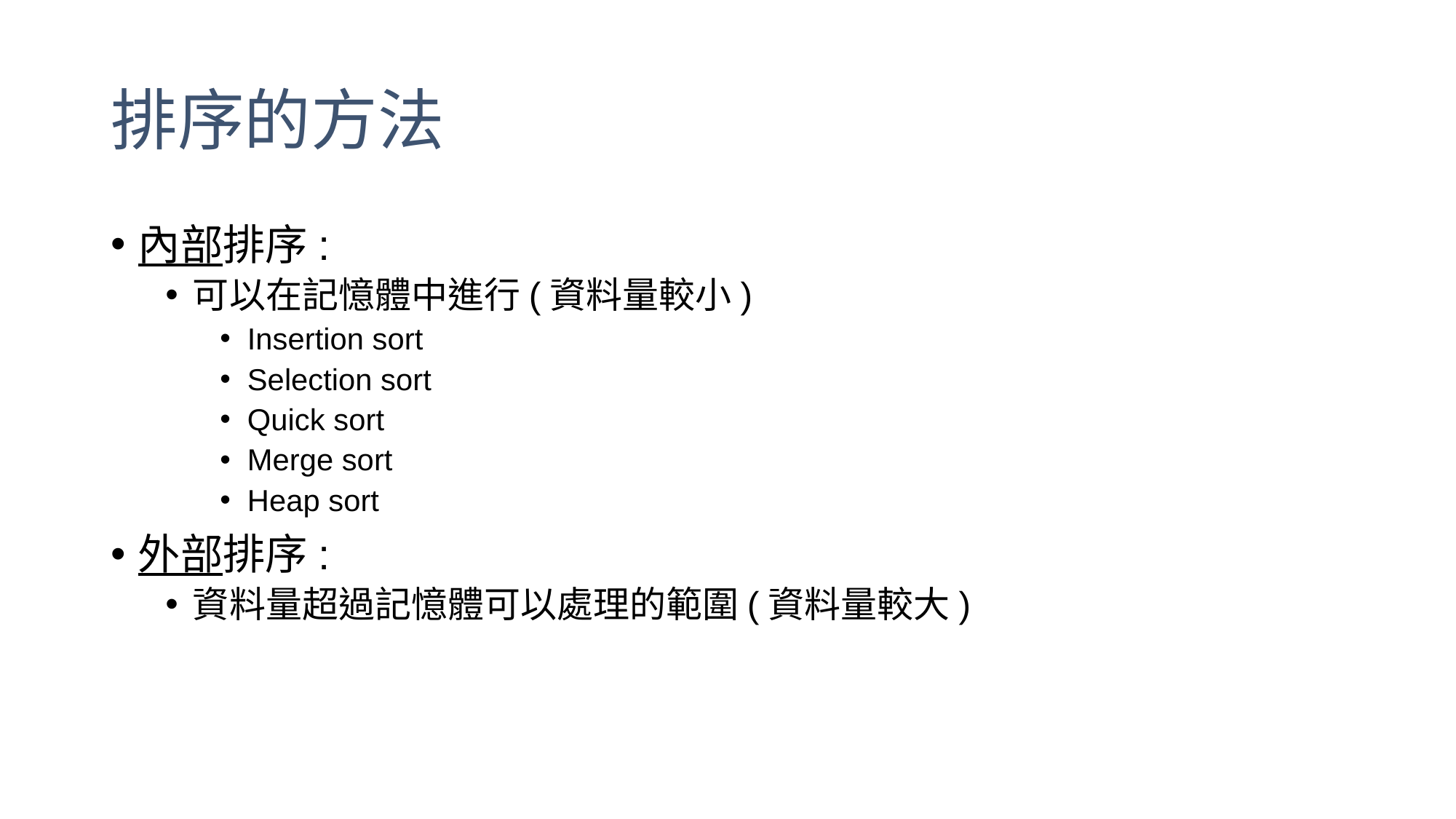

# 排序的方法
內部排序:
可以在記憶體中進行(資料量較小)
Insertion sort
Selection sort
Quick sort
Merge sort
Heap sort
外部排序:
資料量超過記憶體可以處理的範圍(資料量較大)